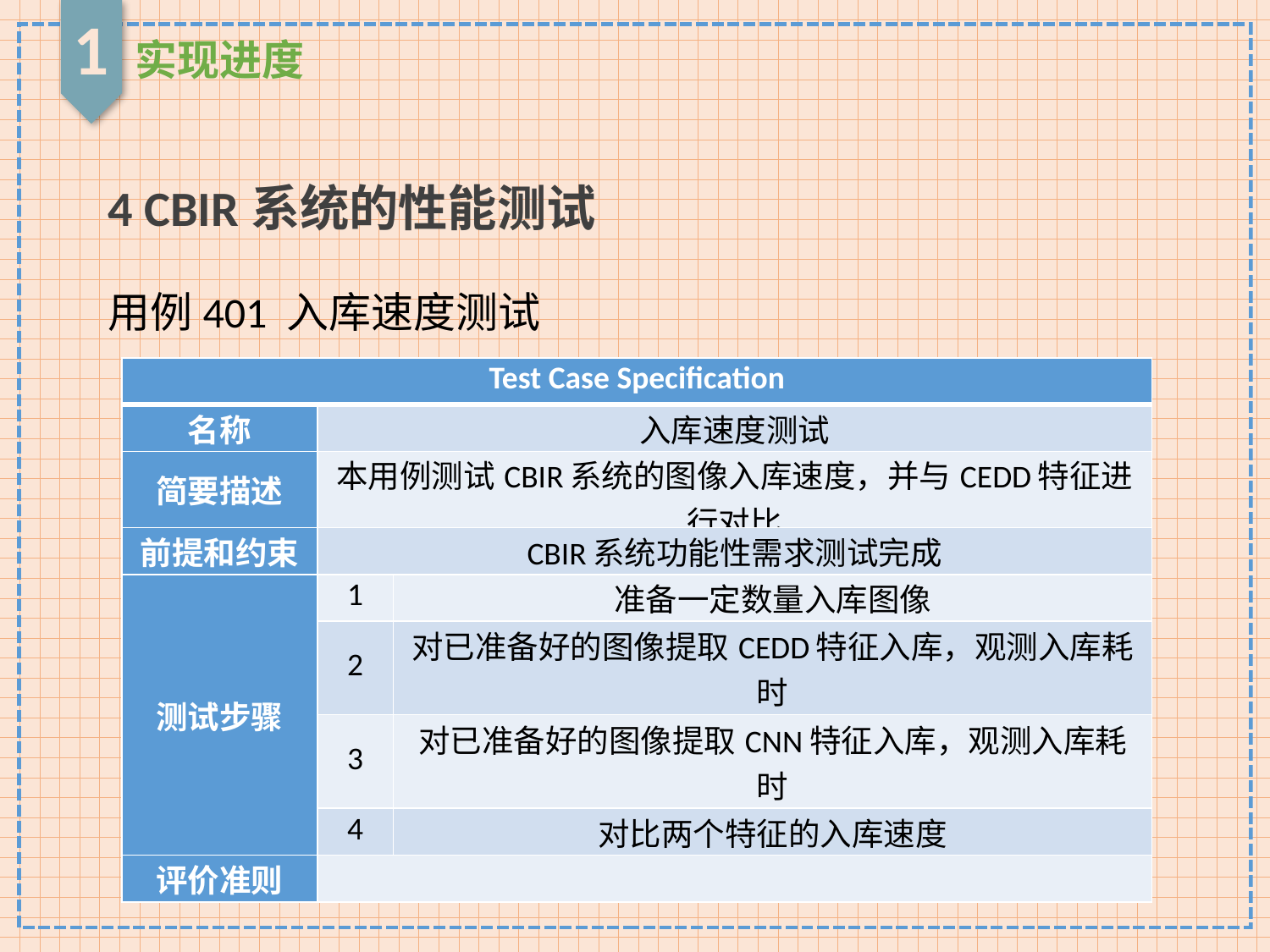

1
实现进度

4 CBIR系统的性能测试
用例401 入库速度测试
| Test Case Specification |  |  |
| --- | --- | --- |
| 名称 | 入库速度测试 |  |
| 简要描述 | 本用例测试CBIR系统的图像入库速度，并与CEDD特征进行对比 |  |
| 前提和约束 | CBIR系统功能性需求测试完成 |  |
| 测试步骤 | 1 | 准备一定数量入库图像 |
|  | 2 | 对已准备好的图像提取CEDD特征入库，观测入库耗时 |
|  | 3 | 对已准备好的图像提取CNN特征入库，观测入库耗时 |
|  | 4 | 对比两个特征的入库速度 |
| 评价准则 |  |  |